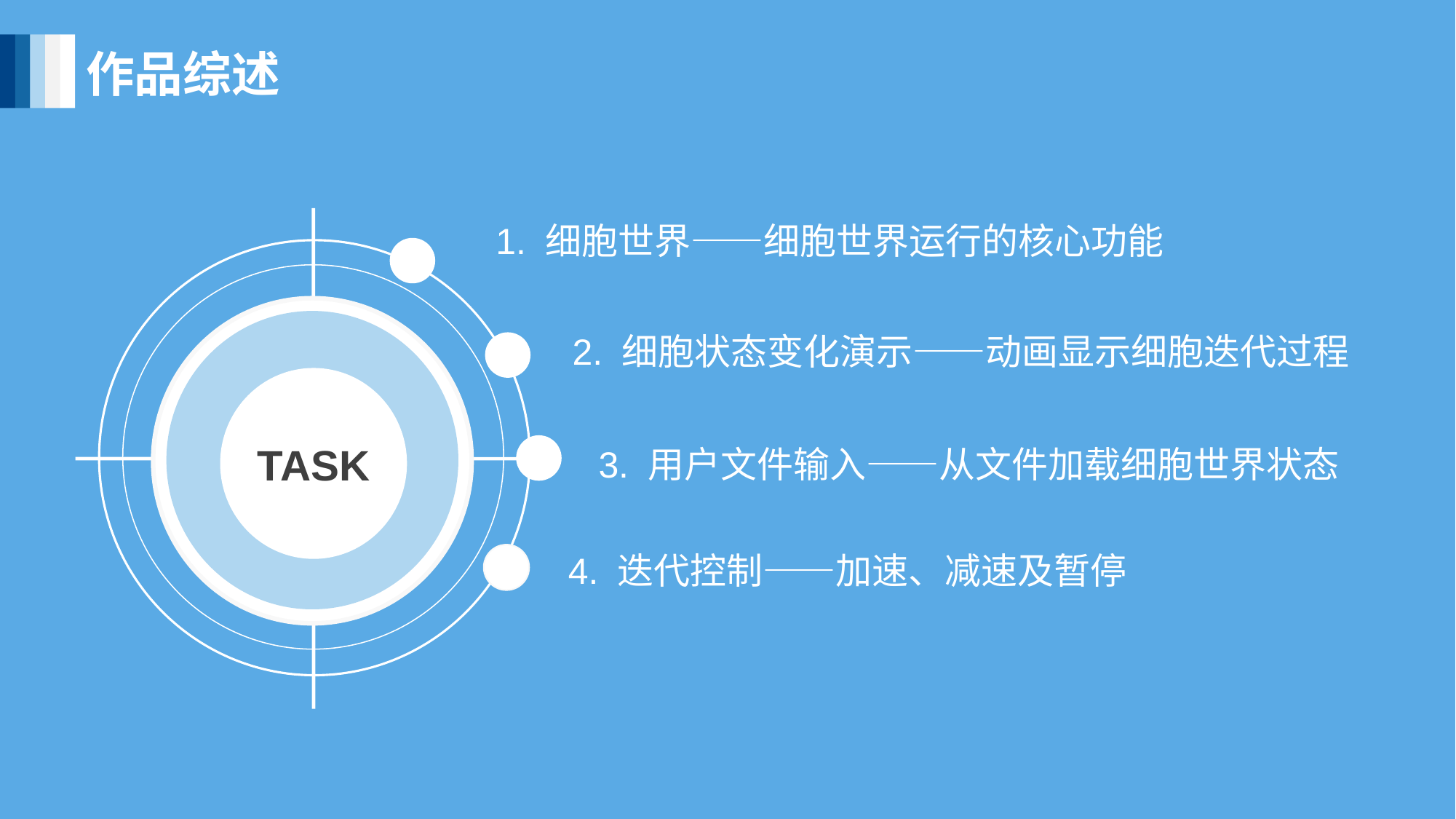

作品综述

1. 细胞世界——细胞世界运行的核心功能

2. 细胞状态变化演示——动画显示细胞迭代过程

TASK

3. 用户文件输入——从文件加载细胞世界状态

4. 迭代控制——加速、减速及暂停